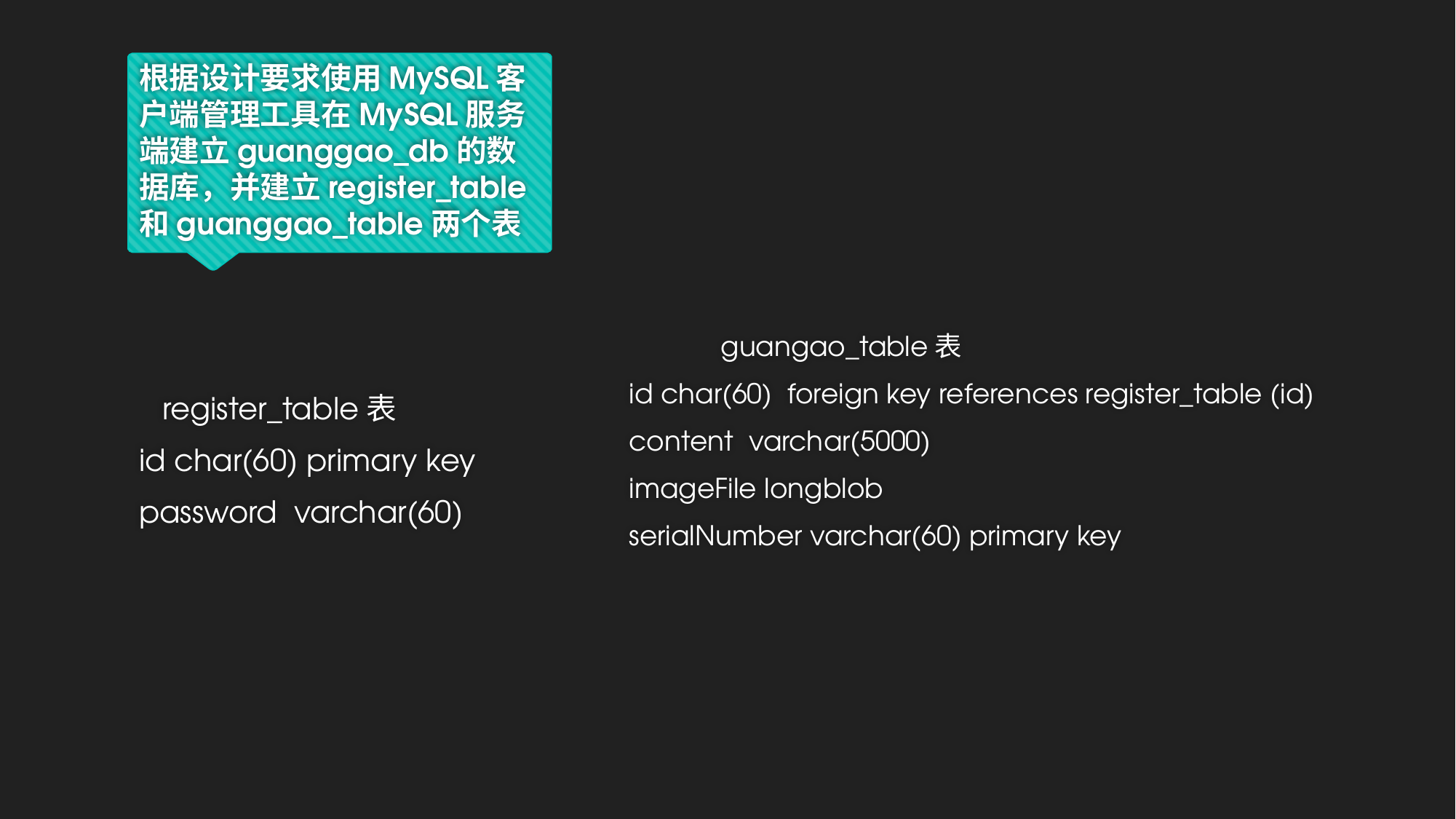

# 根据设计要求使用MySQL客户端管理工具在MySQL服务端建立guanggao_db的数据库，并建立register_table和guanggao_table两个表
            guangao_table表
id char(60)  foreign key references register_table (id)
content  varchar(5000)
imageFile longblob
serialNumber varchar(60) primary key

    register_table表
id char(60) primary key
password  varchar(60)